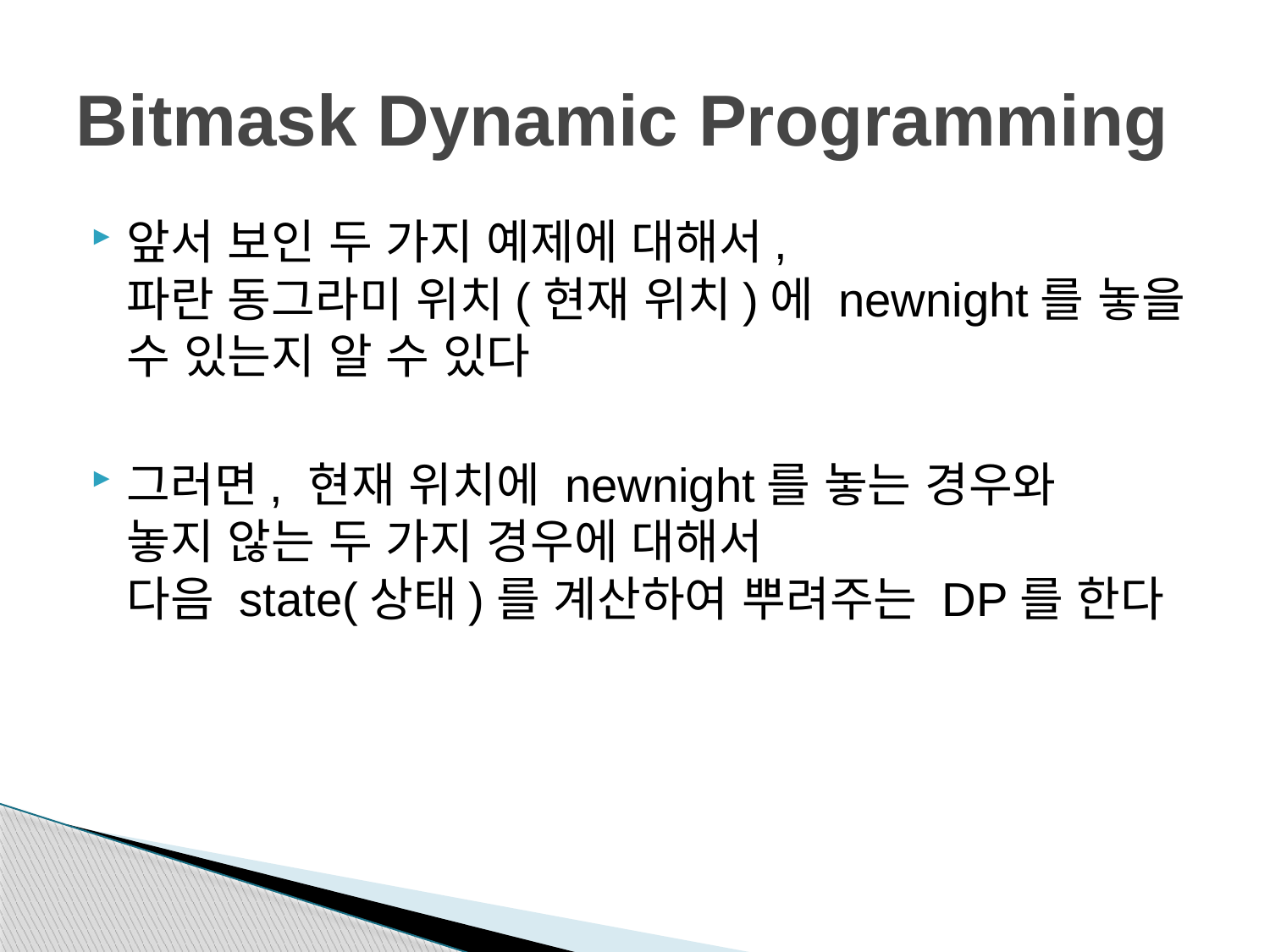

# Bitmask Dynamic Programming
앞서 보인 두 가지 예제에 대해서,
파란 동그라미 위치(현재 위치)에 newnight를 놓을 수 있는지 알 수 있다

그러면, 현재 위치에 newnight를 놓는 경우와
놓지 않는 두 가지 경우에 대해서
다음 state(상태)를 계산하여 뿌려주는 DP를 한다